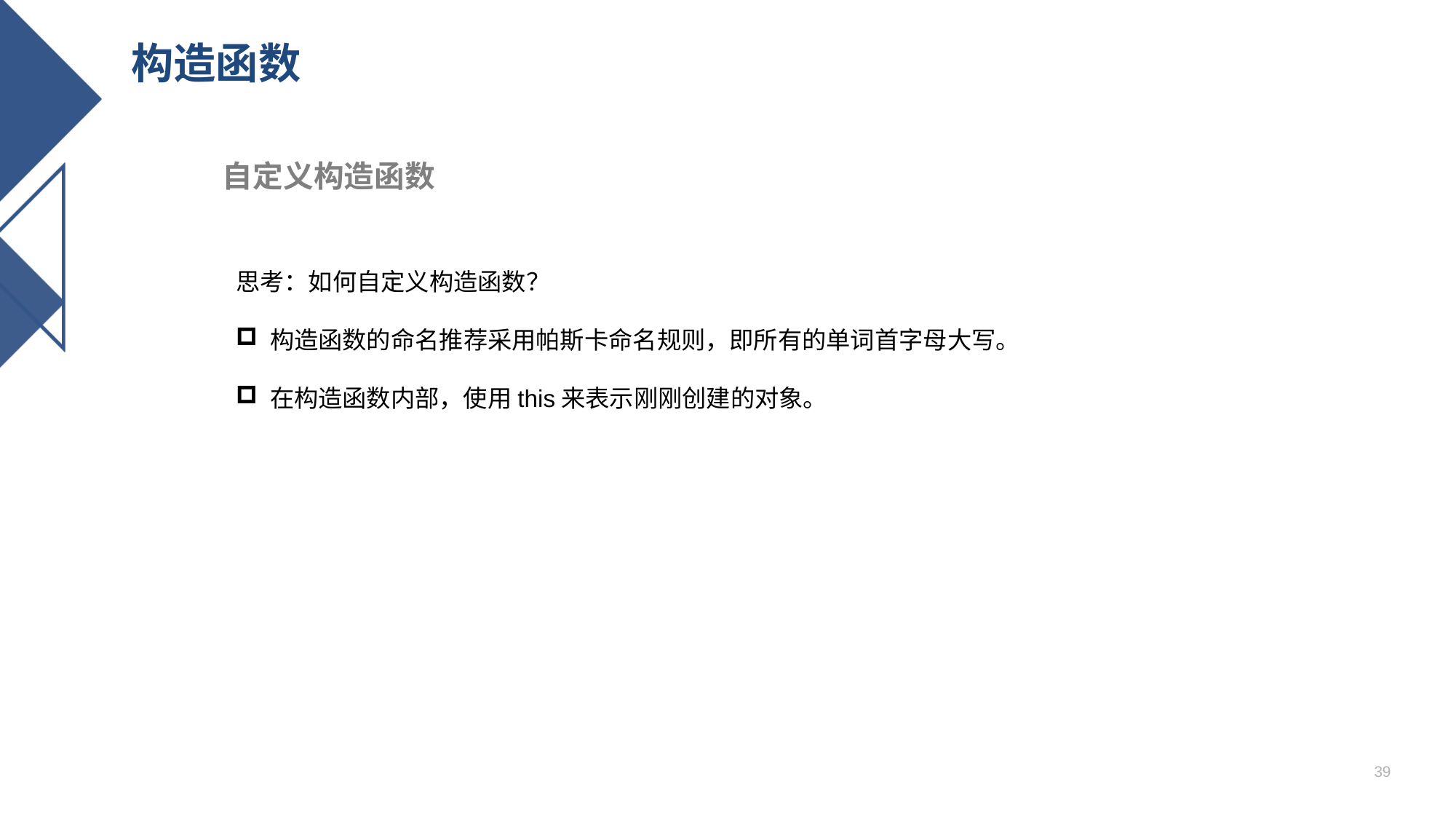

# 构造函数
自定义构造函数
思考：如何自定义构造函数？
构造函数的命名推荐采用帕斯卡命名规则，即所有的单词首字母大写。
在构造函数内部，使用this来表示刚刚创建的对象。
39